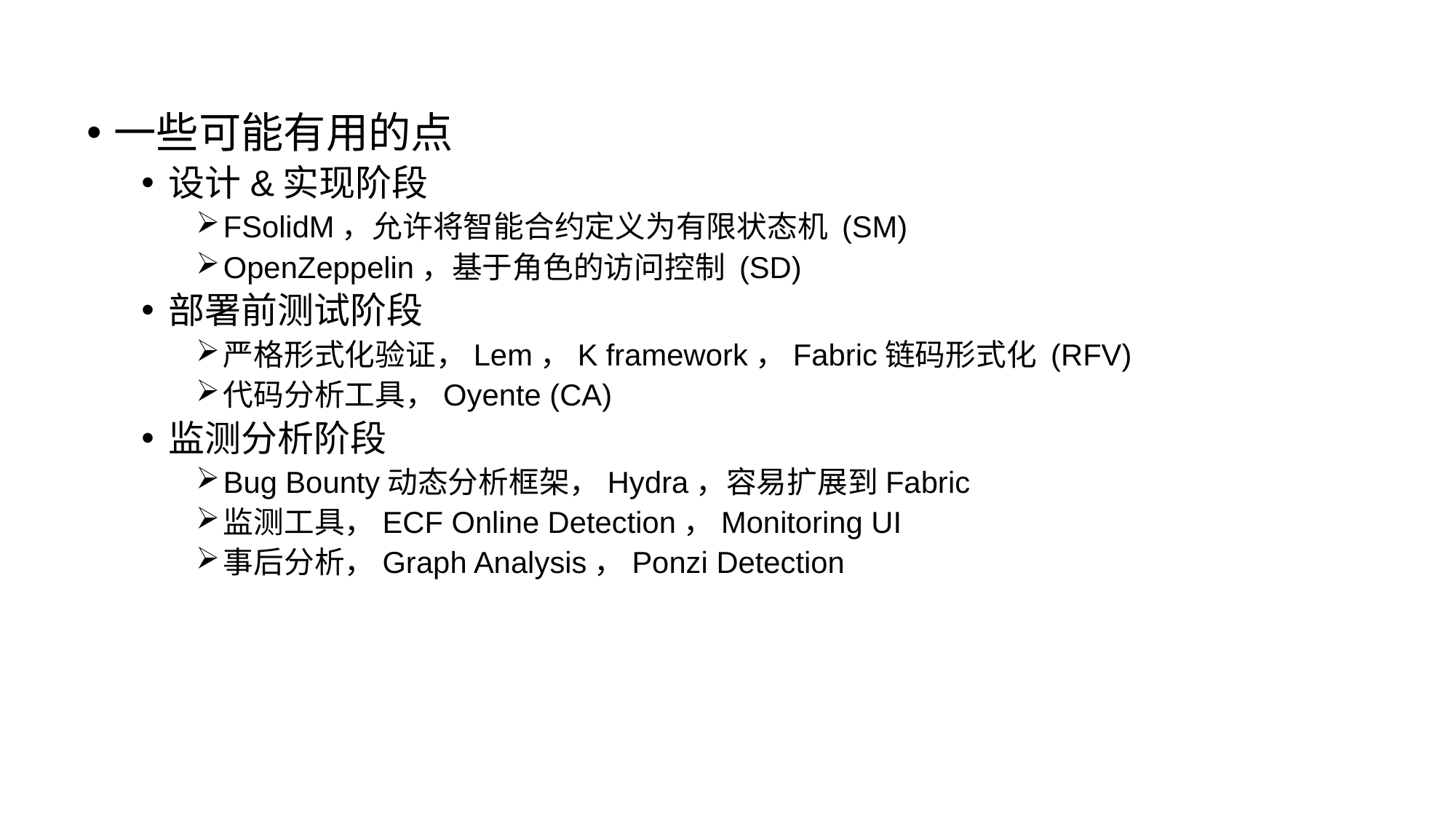

一些可能有用的点
设计&实现阶段
FSolidM，允许将智能合约定义为有限状态机 (SM)
OpenZeppelin，基于角色的访问控制 (SD)
部署前测试阶段
严格形式化验证，Lem，K framework，Fabric链码形式化 (RFV)
代码分析工具，Oyente (CA)
监测分析阶段
Bug Bounty动态分析框架，Hydra，容易扩展到Fabric
监测工具，ECF Online Detection，Monitoring UI
事后分析，Graph Analysis，Ponzi Detection